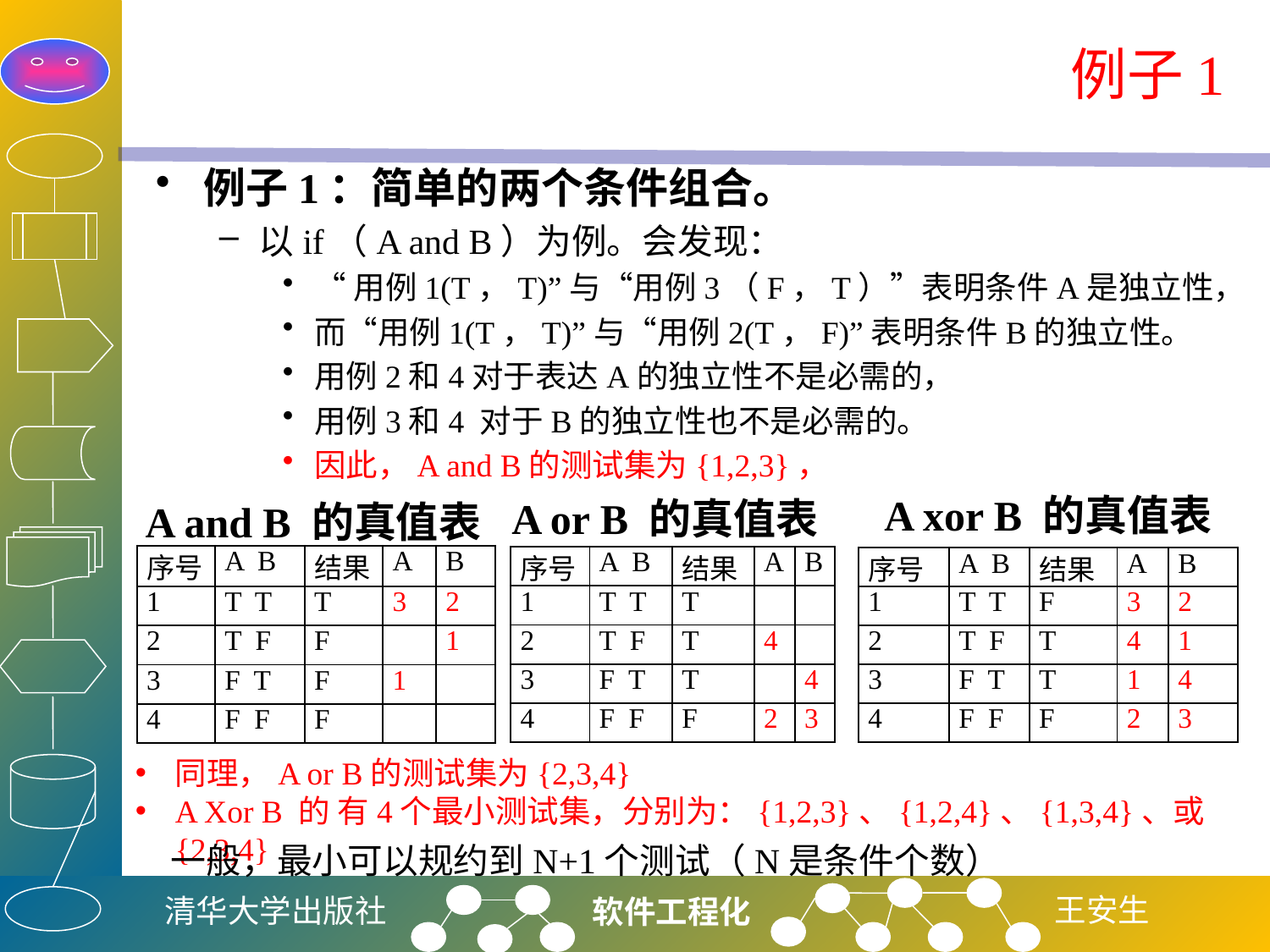

# 例子1
例子1：简单的两个条件组合。
以if（A and B）为例。会发现：
“用例1(T，T)”与“用例3（F，T）”表明条件A是独立性，
而“用例1(T，T)”与“用例2(T，F)”表明条件B的独立性。
用例2和4对于表达A的独立性不是必需的，
用例3和4 对于B的独立性也不是必需的。
因此，A and B的测试集为{1,2,3}，
A xor B 的真值表
A or B 的真值表
A and B 的真值表
| 序号 | A B | 结果 | A | B |
| --- | --- | --- | --- | --- |
| 1 | T T | T | 3 | 2 |
| 2 | T F | F |  | 1 |
| 3 | F T | F | 1 |  |
| 4 | F F | F |  |  |
| 序号 | A B | 结果 | A | B |
| --- | --- | --- | --- | --- |
| 1 | T T | T |  |  |
| 2 | T F | T | 4 |  |
| 3 | F T | T |  | 4 |
| 4 | F F | F | 2 | 3 |
| 序号 | A B | 结果 | A | B |
| --- | --- | --- | --- | --- |
| 1 | T T | F | 3 | 2 |
| 2 | T F | T | 4 | 1 |
| 3 | F T | T | 1 | 4 |
| 4 | F F | F | 2 | 3 |
同理，A or B的测试集为{2,3,4}
A Xor B 的 有4个最小测试集，分别为：{1,2,3}、{1,2,4}、{1,3,4}、或{2,3,4}
一般，最小可以规约到N+1个测试（N是条件个数）